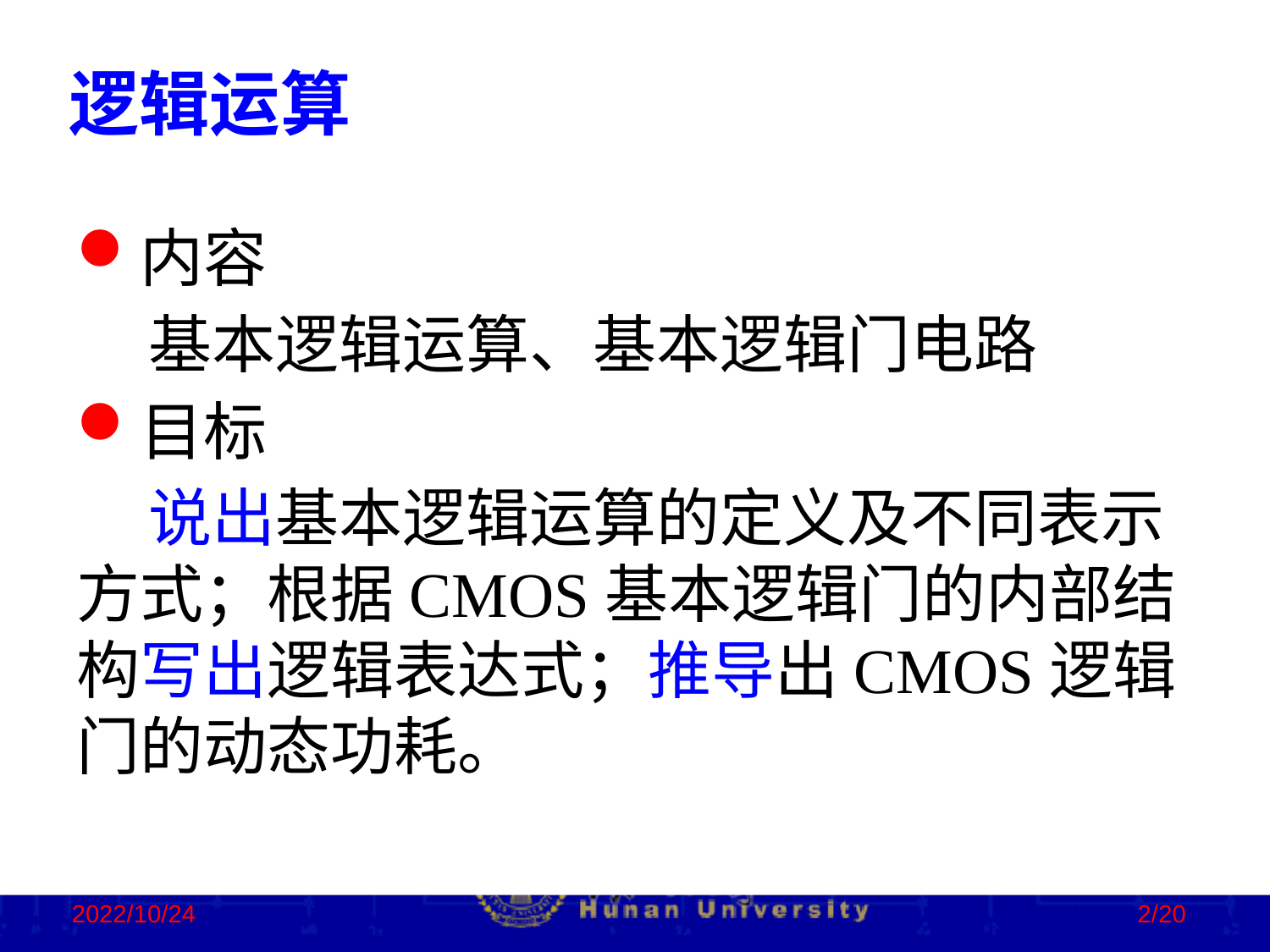

逻辑运算
内容
    基本逻辑运算、基本逻辑门电路
目标
    说出基本逻辑运算的定义及不同表示方式；根据CMOS基本逻辑门的内部结构写出逻辑表达式；推导出CMOS逻辑门的动态功耗。
2022/10/24
2/20